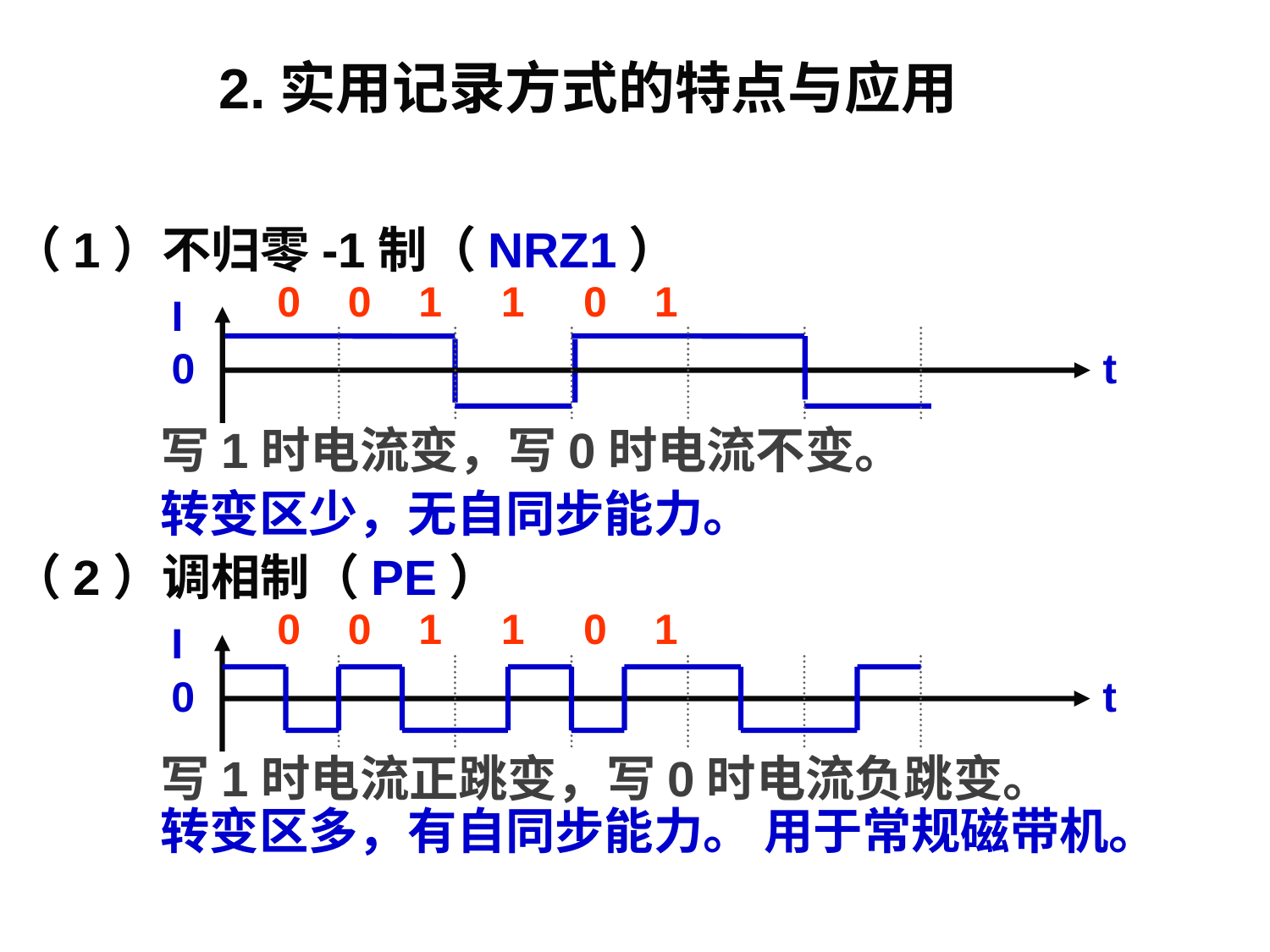

2.实用记录方式的特点与应用
（1）不归零-1制（NRZ1）
0    0    1     1     0    1
I

0
t

写1时电流变，写0时电流不变。
转变区少，无自同步能力。
（2）调相制（PE）
0    0    1     1     0    1
I

0
t

写1时电流正跳变，写0时电流负跳变。
转变区多，有自同步能力。
用于常规磁带机。